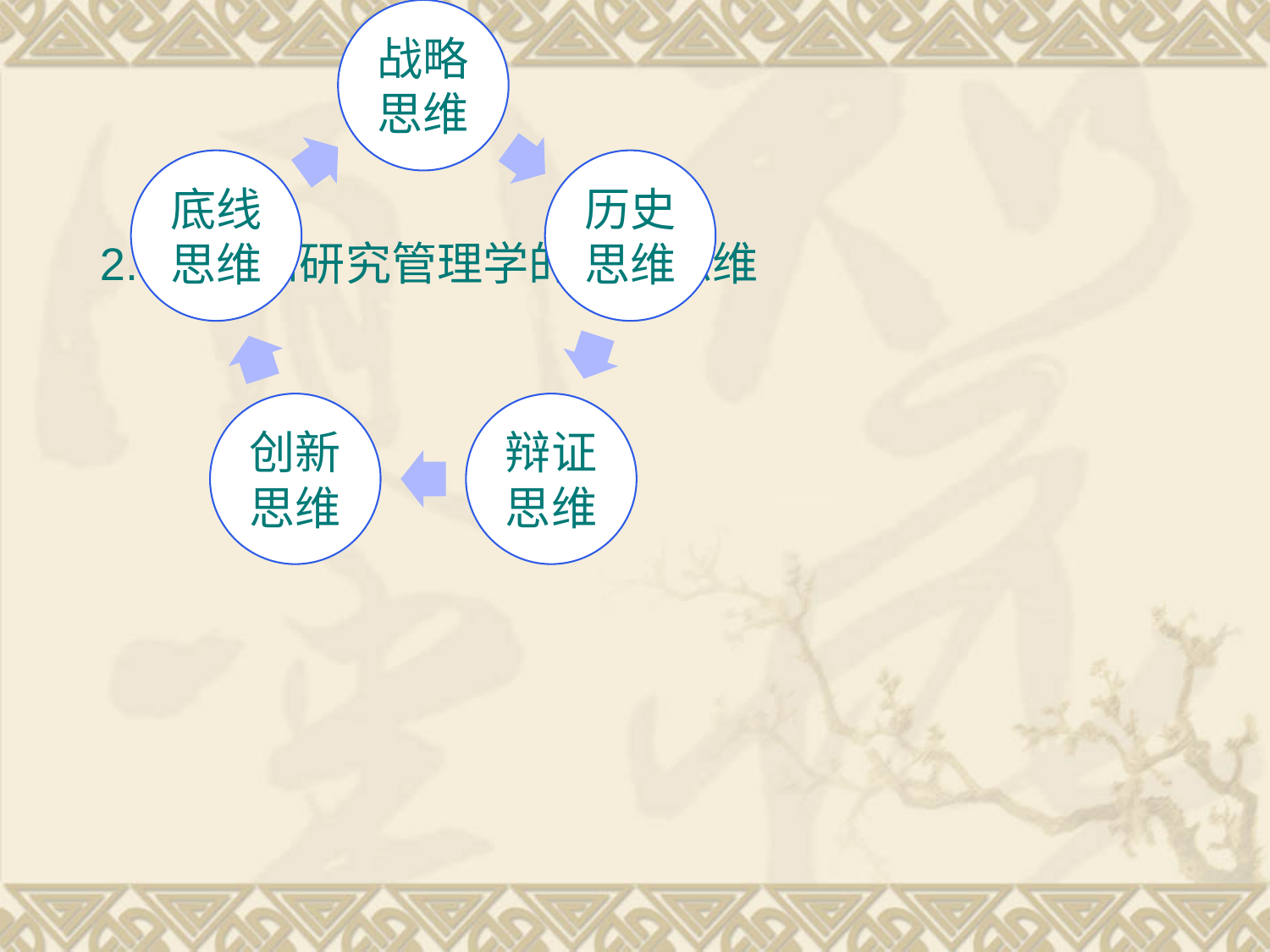

2. 学习和研究管理学的科学思维
战略思维

历史思维

辩证思维

创新思维

底线思维